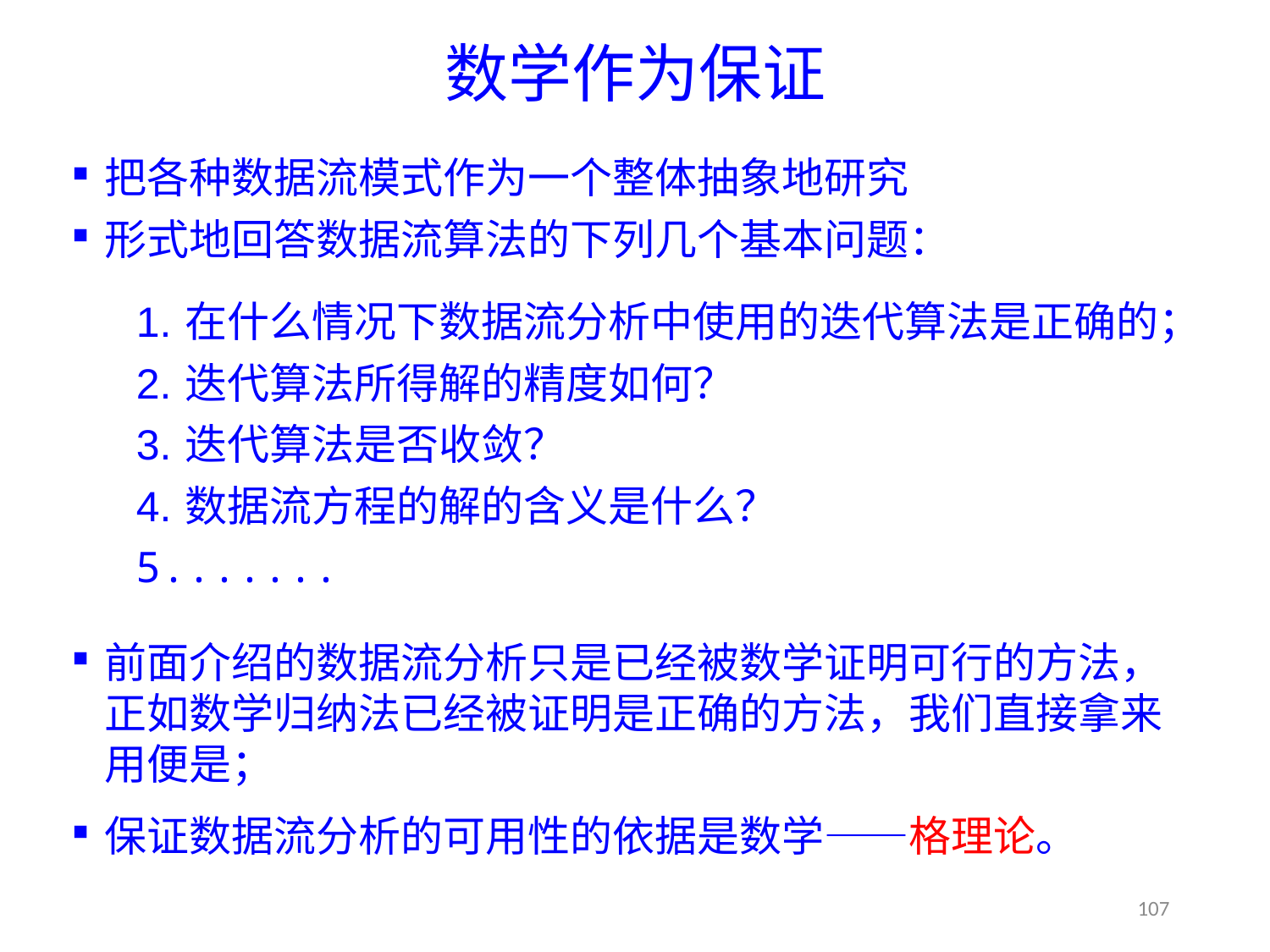

# 数学作为保证
把各种数据流模式作为一个整体抽象地研究
形式地回答数据流算法的下列几个基本问题：
在什么情况下数据流分析中使用的迭代算法是正确的；
迭代算法所得解的精度如何？
迭代算法是否收敛？
数据流方程的解的含义是什么？
......
前面介绍的数据流分析只是已经被数学证明可行的方法，正如数学归纳法已经被证明是正确的方法，我们直接拿来用便是；
保证数据流分析的可用性的依据是数学——格理论。
107